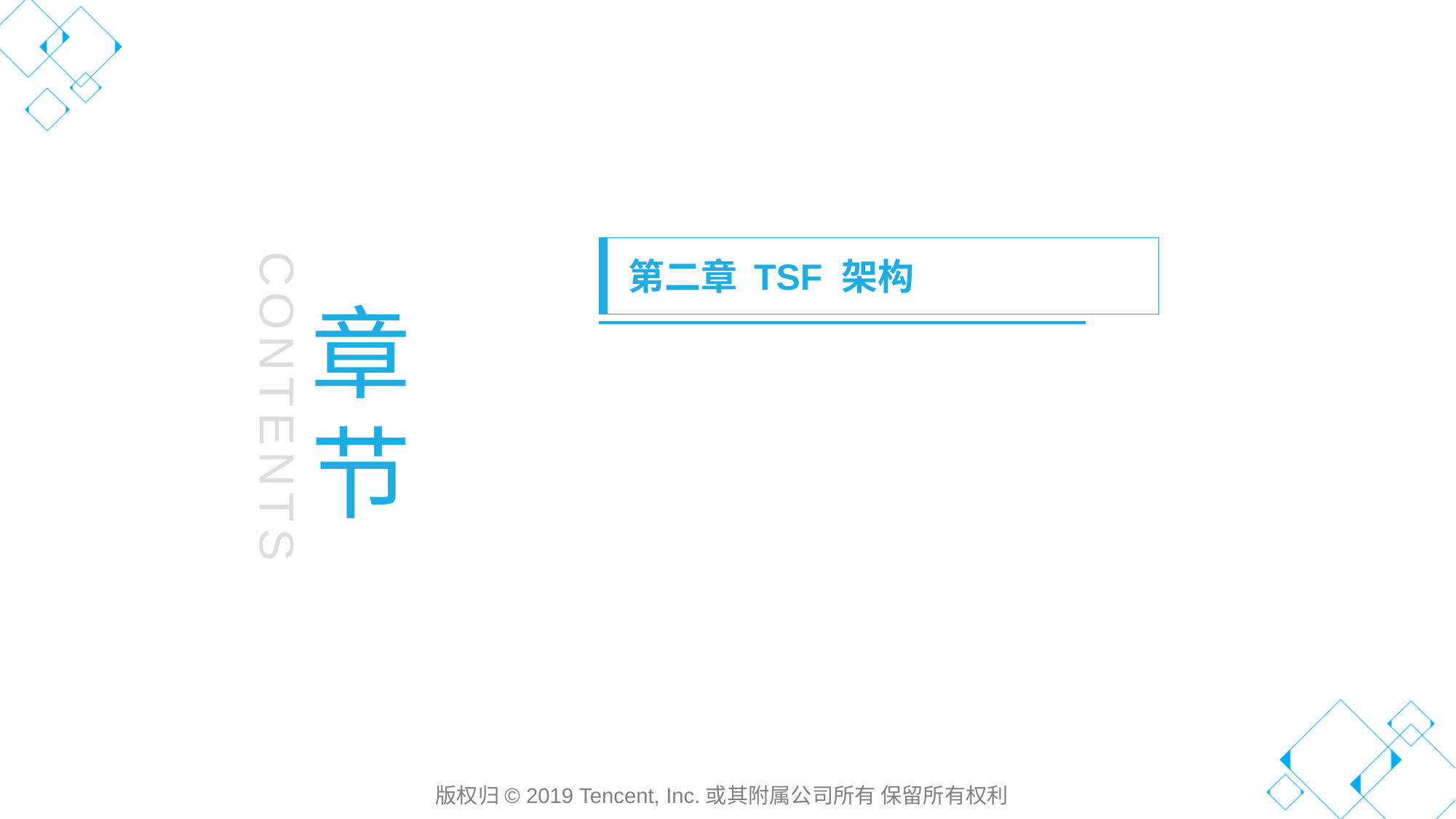

第二章 TSF 架构
章节

第一章 云计算发展历史
CONTENTS